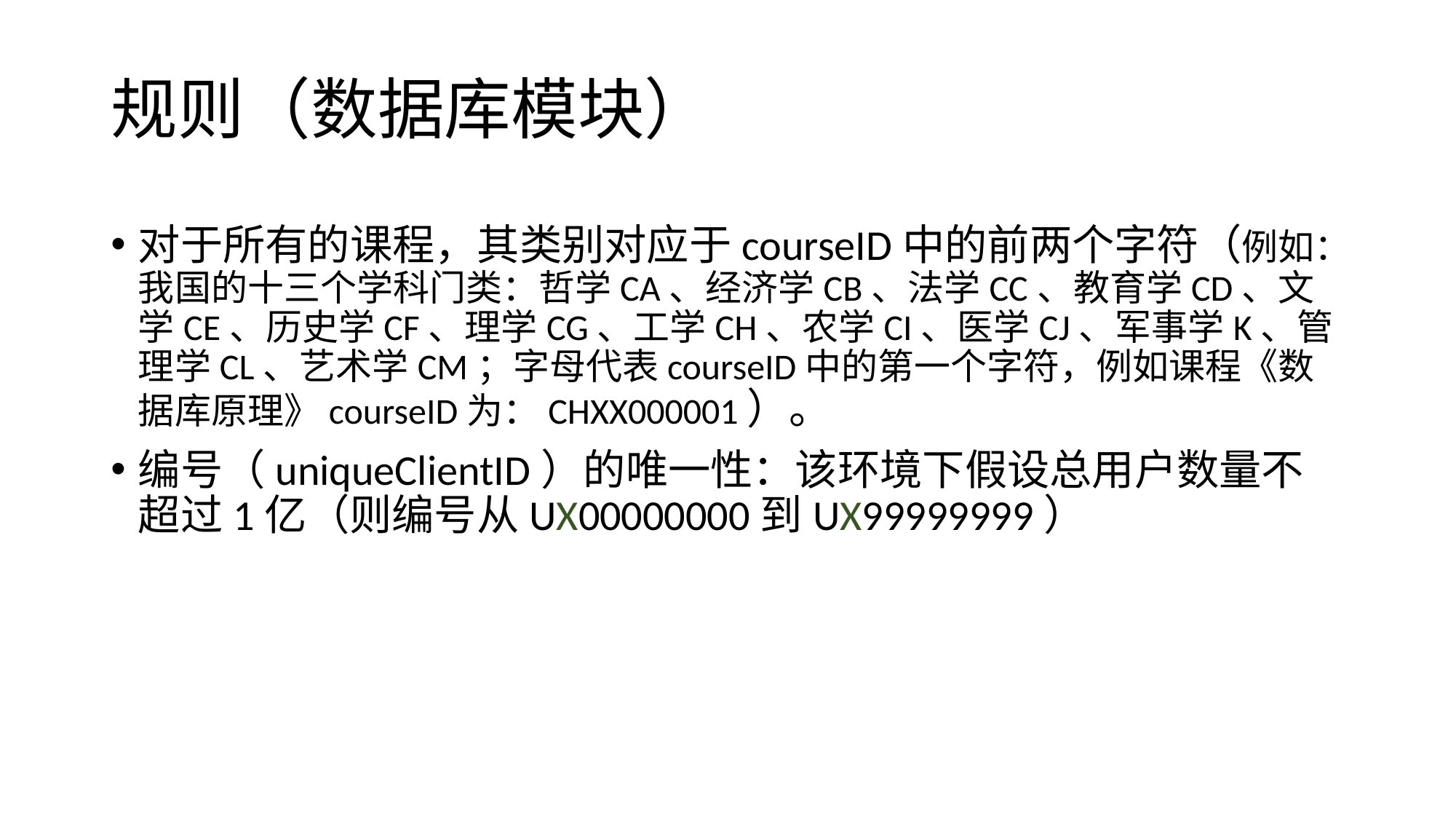

# 规则（数据库模块）
对于所有的课程，其类别对应于courseID中的前两个字符（例如：我国的十三个学科门类：哲学CA、经济学CB、法学CC、教育学CD、文学CE、历史学CF、理学CG、工学CH、农学CI、医学CJ、军事学K、管理学CL、艺术学CM；字母代表courseID中的第一个字符，例如课程《数据库原理》courseID为：CHXX000001）。
编号（uniqueClientID）的唯一性：该环境下假设总用户数量不超过1亿（则编号从UX00000000到UX99999999）